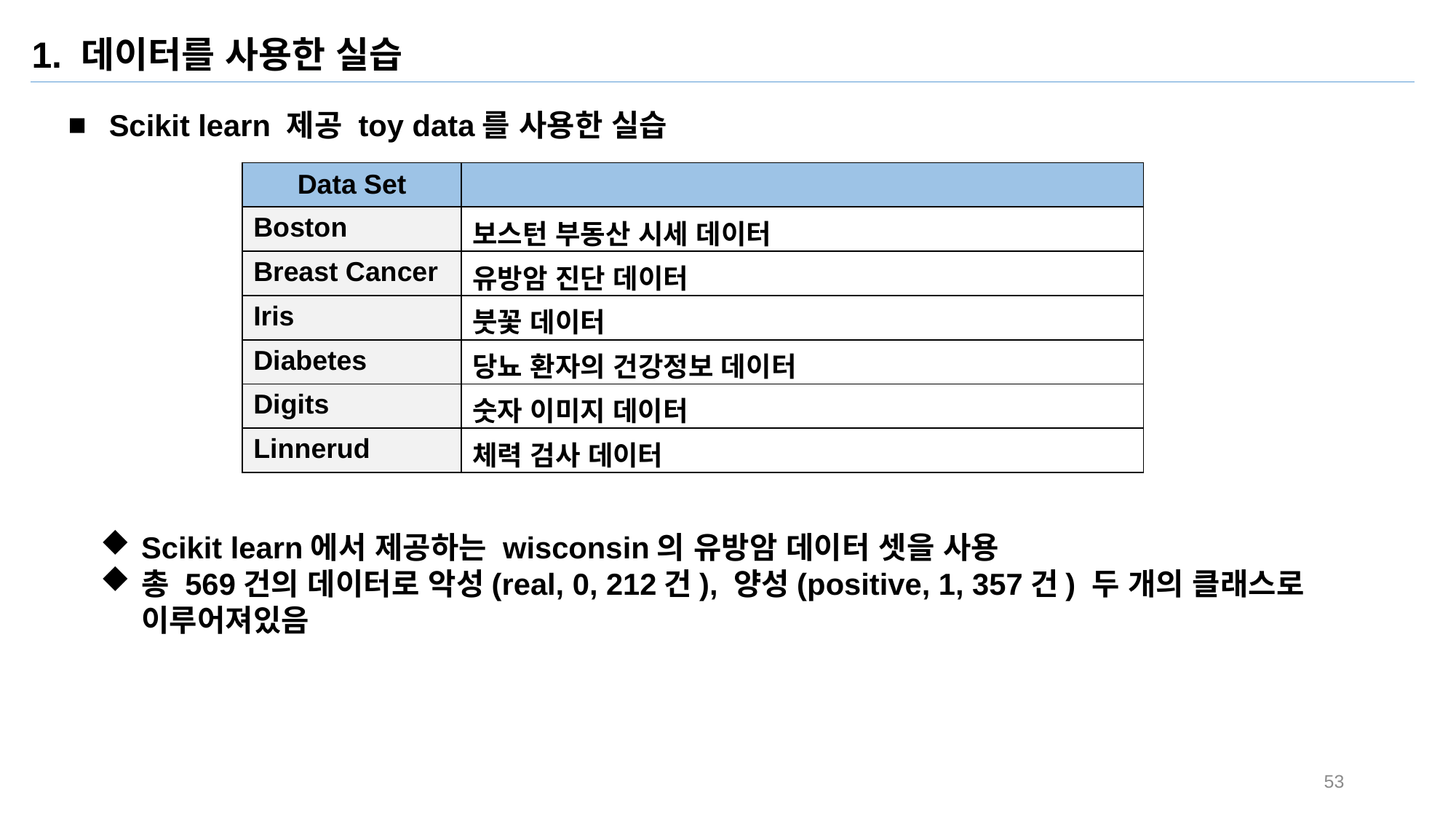

1. 데이터를 사용한 실습
Scikit learn 제공 toy data를 사용한 실습
| Data Set |  |
| --- | --- |
| Boston | 보스턴 부동산 시세 데이터 |
| Breast Cancer | 유방암 진단 데이터 |
| Iris | 붓꽃 데이터 |
| Diabetes | 당뇨 환자의 건강정보 데이터 |
| Digits | 숫자 이미지 데이터 |
| Linnerud | 체력 검사 데이터 |
Scikit learn에서 제공하는 wisconsin의 유방암 데이터 셋을 사용
총 569건의 데이터로 악성(real, 0, 212건), 양성(positive, 1, 357건) 두 개의 클래스로 이루어져있음
53